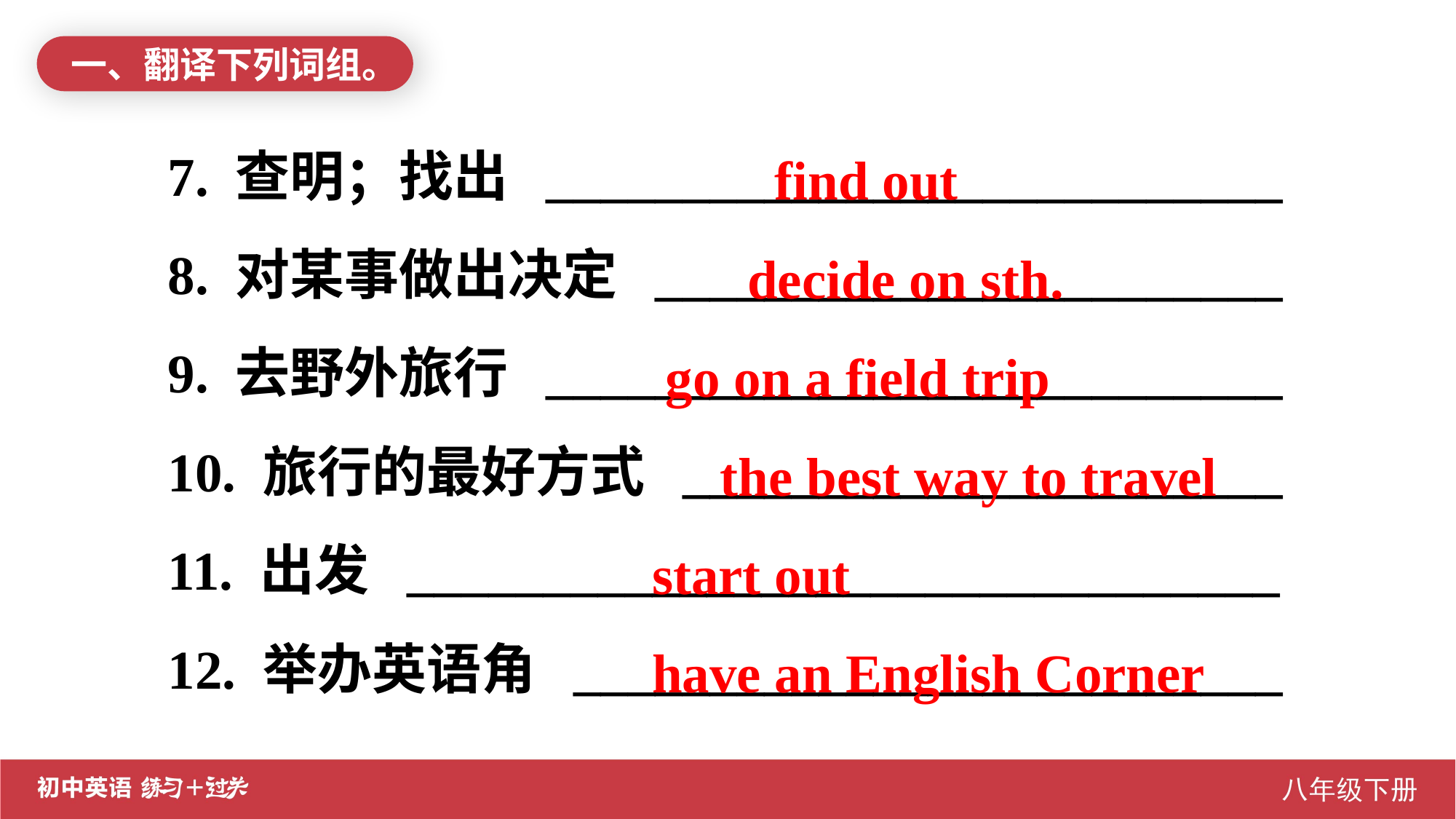

一、翻译下列词组。
7. 查明；找出  ___________________________
8. 对某事做出决定  _______________________
9. 去野外旅行  ___________________________
10. 旅行的最好方式  ______________________
11. 出发  ________________________________
12. 举办英语角  __________________________
         find out
       decide on sth.
 go on a field trip
     the best way to travel
start out
have an English Corner